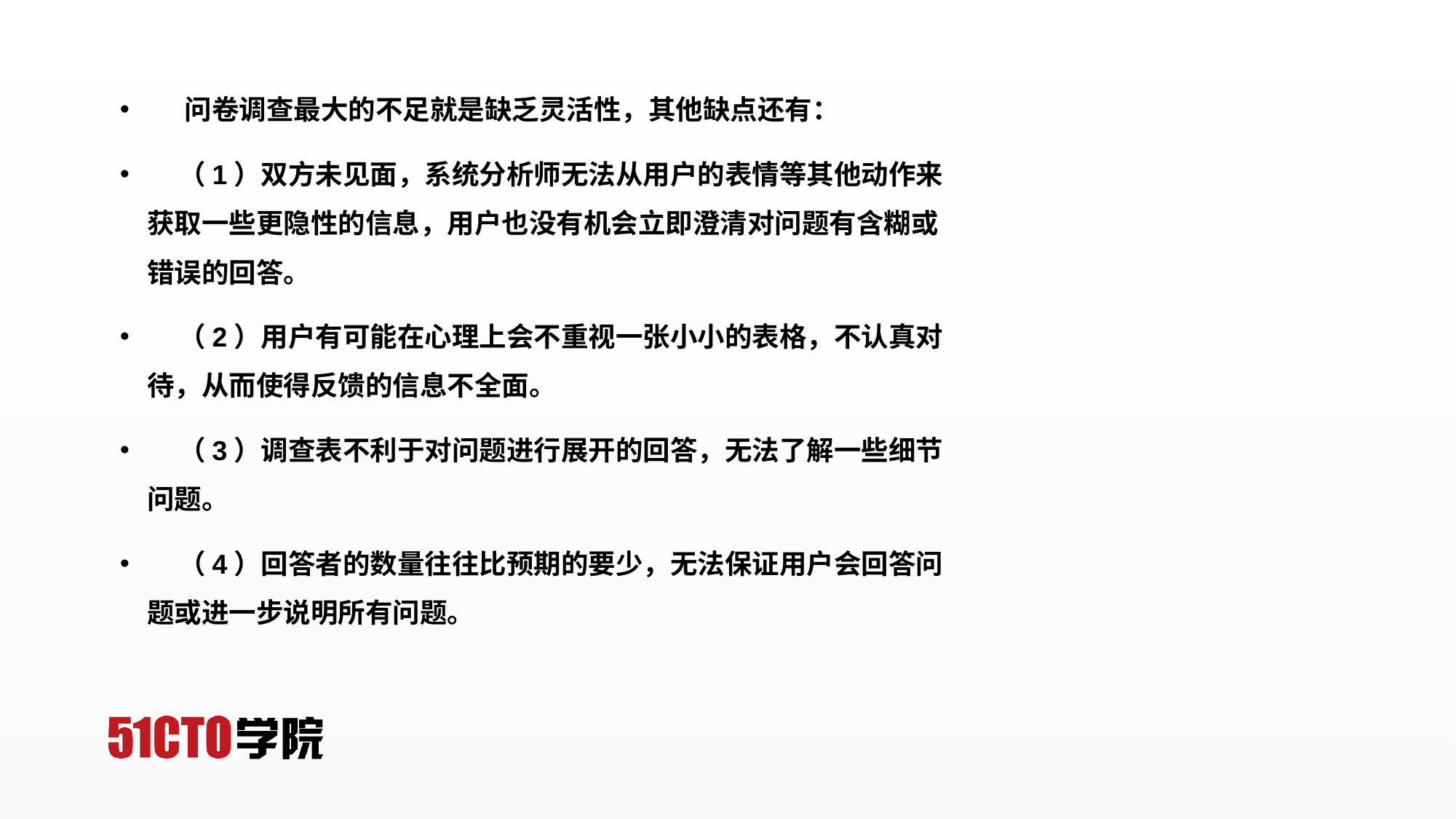

问卷调查最大的不足就是缺乏灵活性，其他缺点还有：
    （1）双方未见面，系统分析师无法从用户的表情等其他动作来获取一些更隐性的信息，用户也没有机会立即澄清对问题有含糊或错误的回答。
    （2）用户有可能在心理上会不重视一张小小的表格，不认真对待，从而使得反馈的信息不全面。
    （3）调查表不利于对问题进行展开的回答，无法了解一些细节问题。
    （4）回答者的数量往往比预期的要少，无法保证用户会回答问题或进一步说明所有问题。